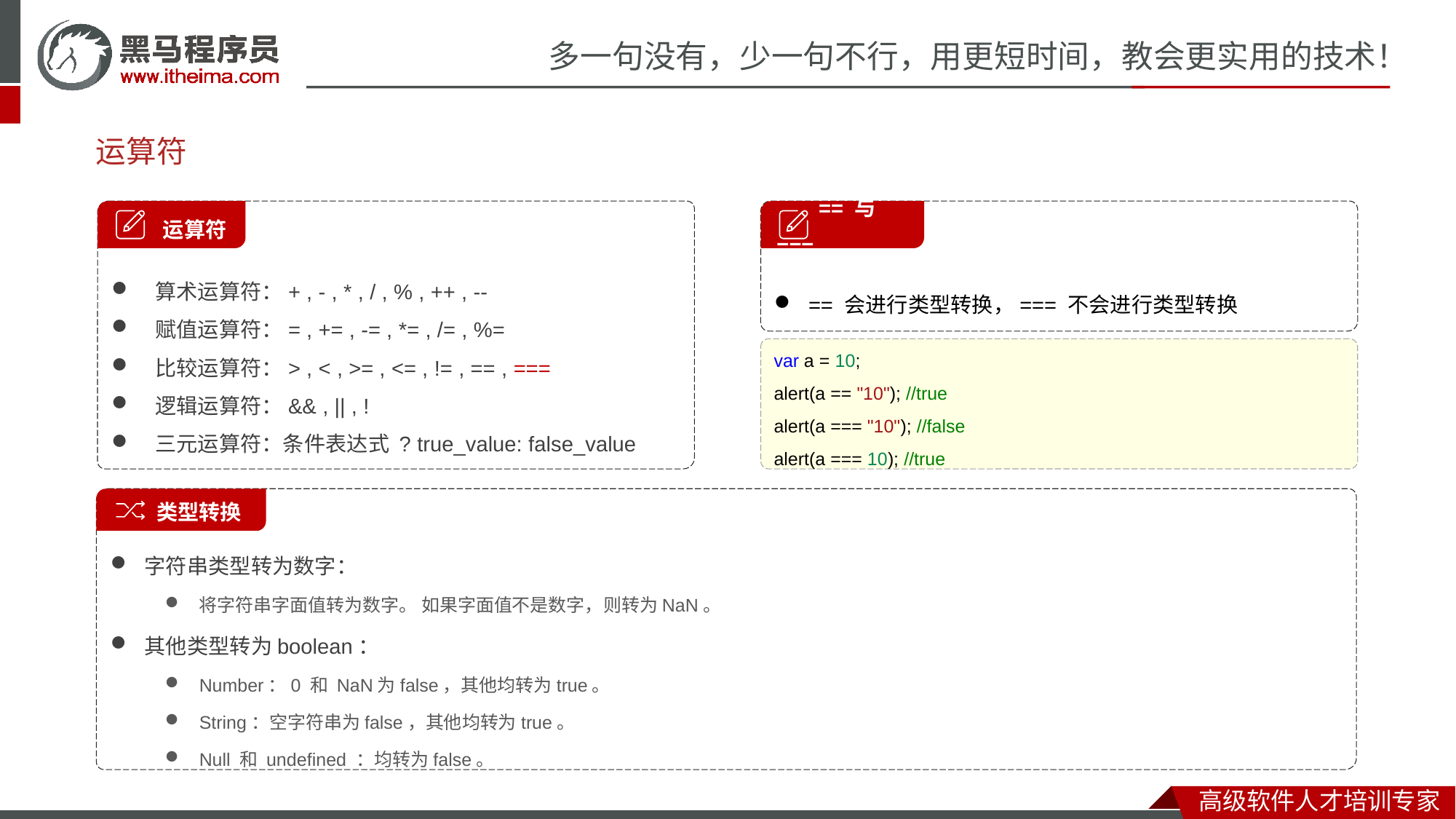

# 运算符
        运算符
 算术运算符：+ , - , * , / , % , ++ , --
 赋值运算符：= , += , -= , *= , /= , %=
 比较运算符：> , < , >= , <= , != , == , ===
 逻辑运算符：&& , || , !
 三元运算符：条件表达式 ? true_value: false_value

       == 与 ===
== 会进行类型转换，=== 不会进行类型转换

var a = 10;
alert(a == "10"); //true
alert(a === "10"); //false
alert(a === 10); //true
字符串类型转为数字：
将字符串字面值转为数字。 如果字面值不是数字，则转为NaN。
其他类型转为boolean：
Number：0 和 NaN为false，其他均转为true。
String：空字符串为false，其他均转为true。
Null 和 undefined ：均转为false。
        类型转换